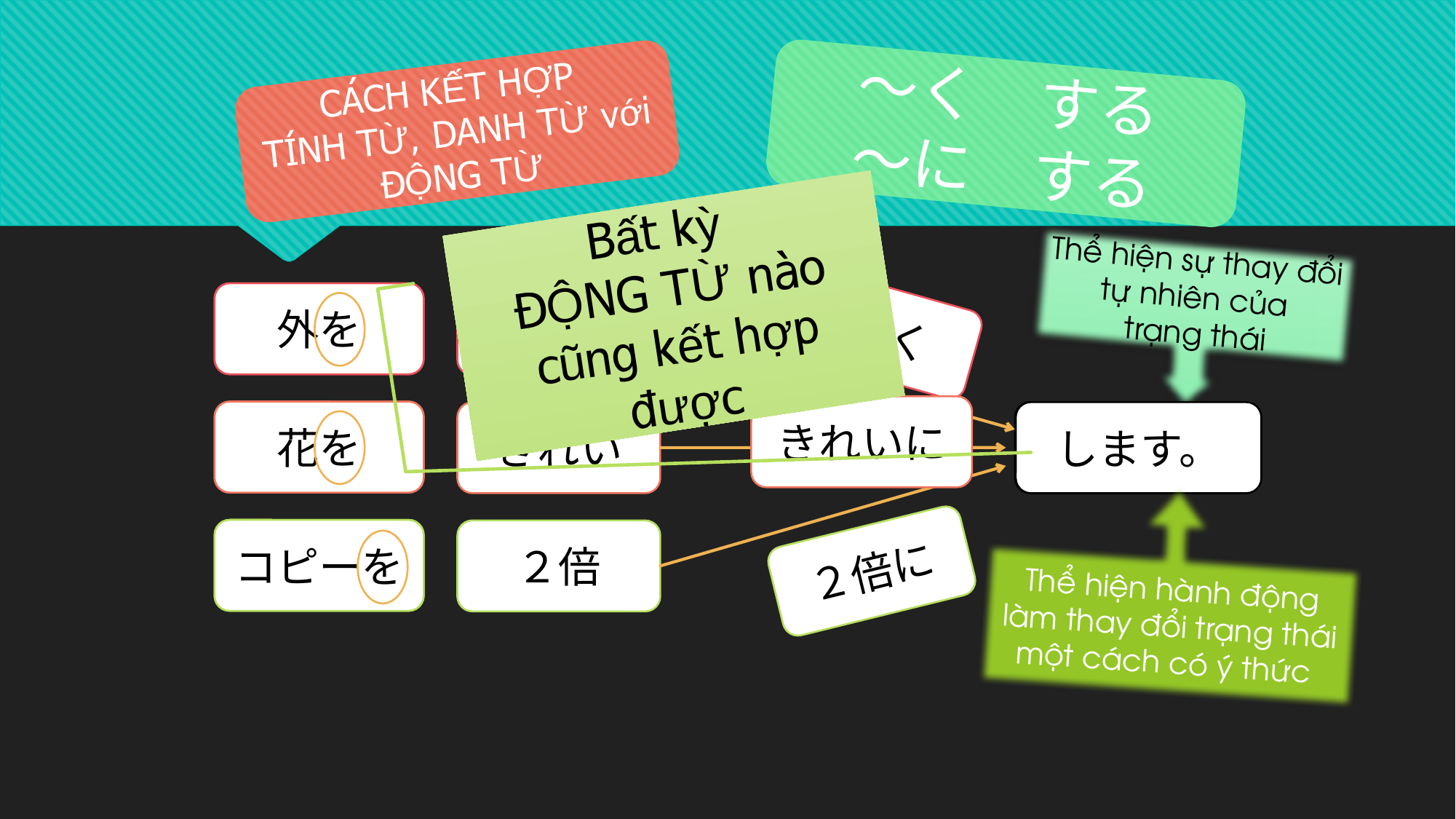

～く　する
～に　する
CÁCH KẾT HỢP
TÍNH TỪ, DANH TỪ với ĐỘNG TỪ
Bất kỳ
ĐỘNG TỪ nào cũng kết hợp được
Thể hiện sự thay đổi tự nhiên của
 trạng thái
外が
外を
暗い
暗く

きれいに
花が
花を
きれい
なります。
します。

Thể hiện hành động làm thay đổi trạng thái một cách có ý thức
コピーが
コピーを
２倍
２倍に